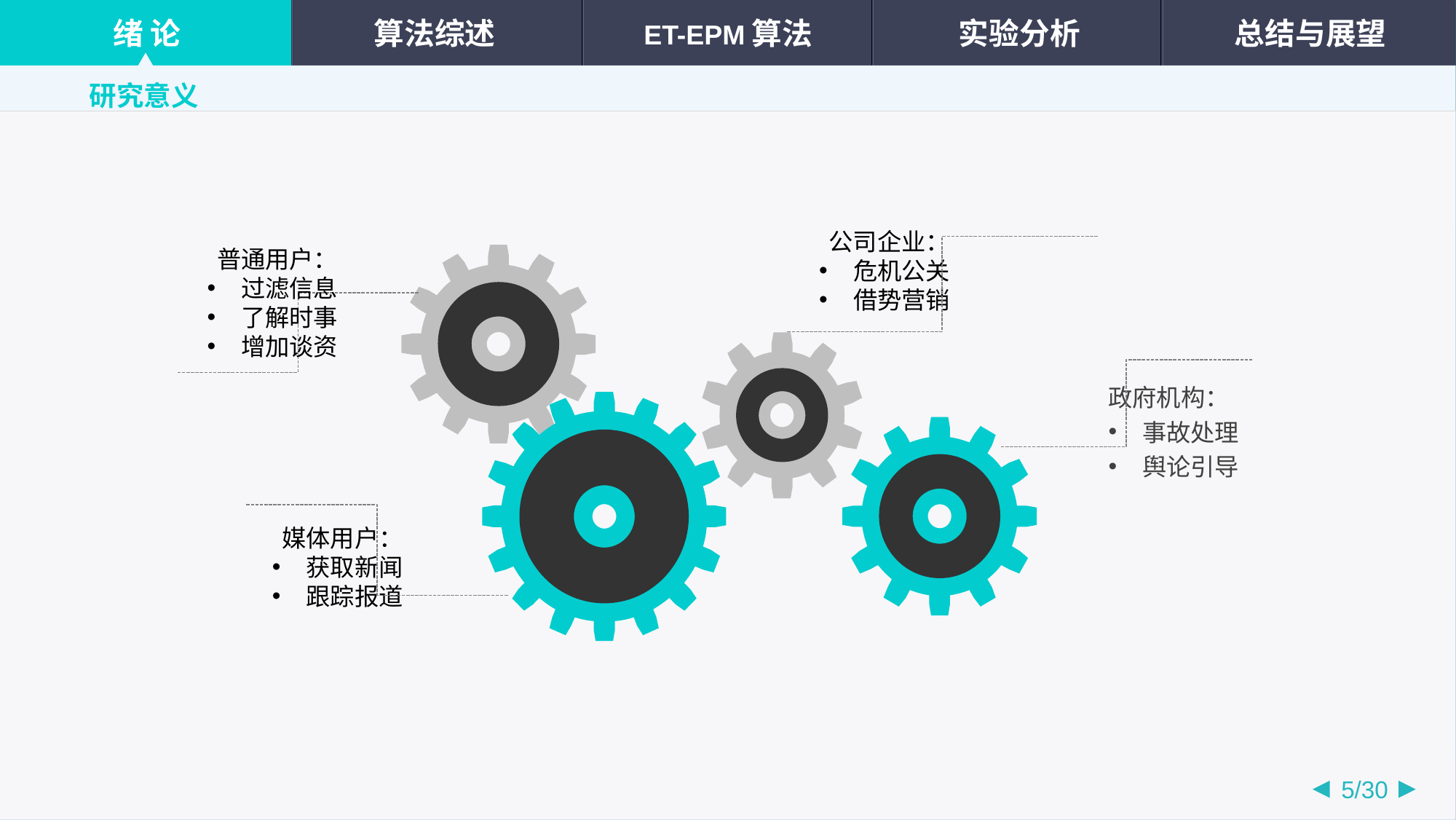

研究意义
公司企业：
危机公关
借势营销
普通用户：
过滤信息
了解时事
增加谈资

政府机构：
事故处理
舆论引导

媒体用户：
获取新闻
跟踪报道